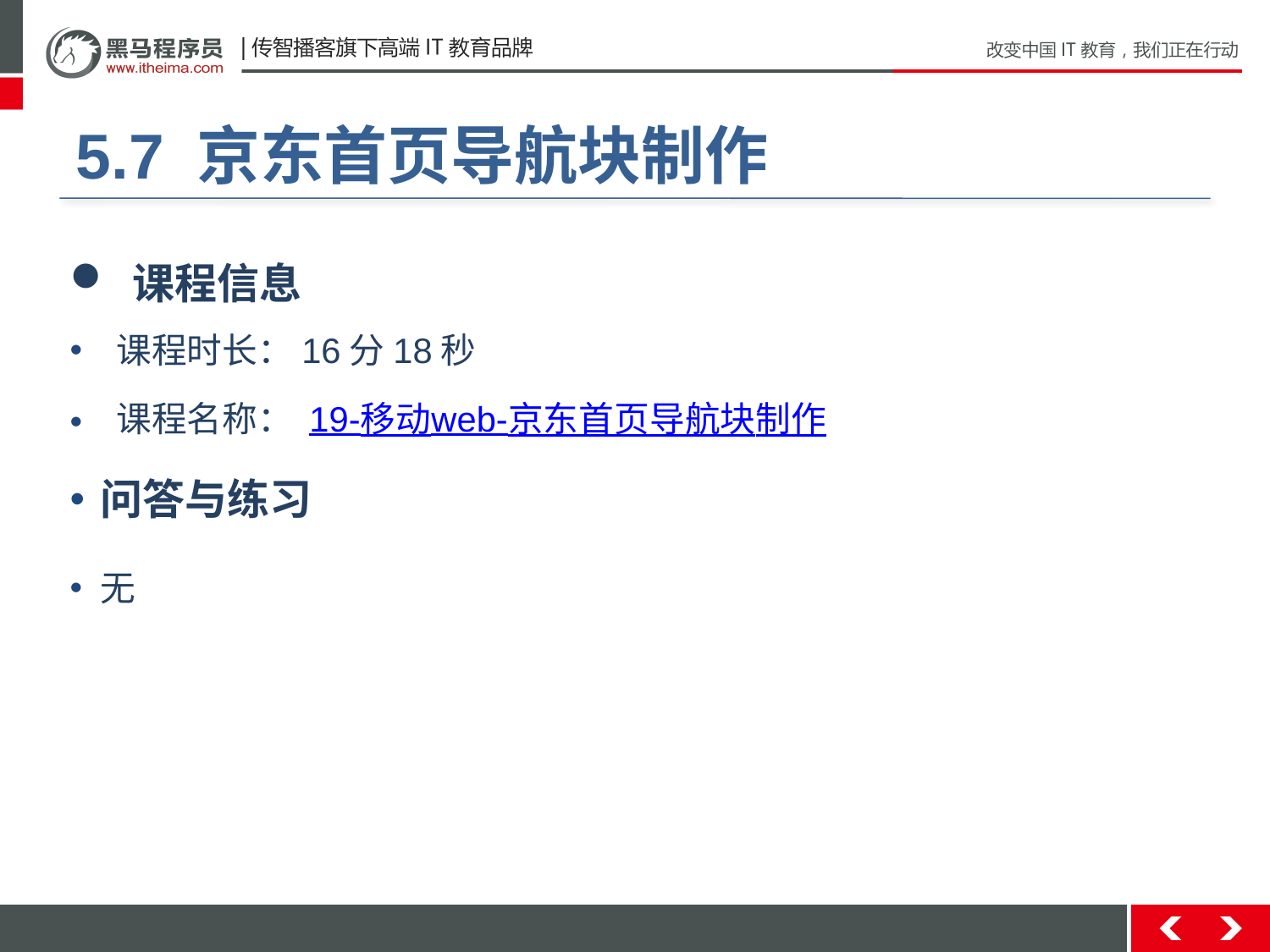

#
5.7 京东首页导航块制作
 课程信息
 课程时长：16分18秒
 课程名称： 19-移动web-京东首页导航块制作
问答与练习
无